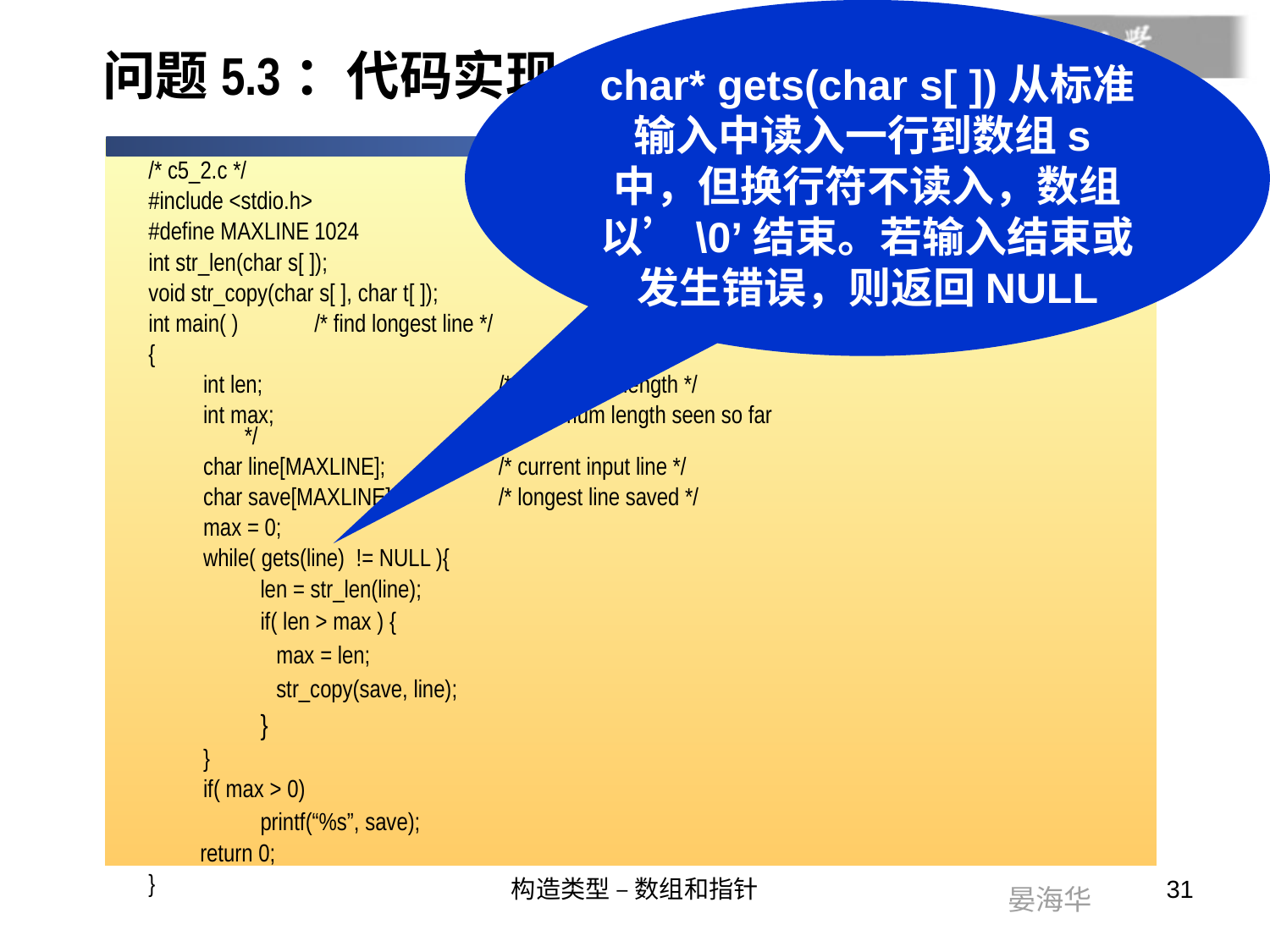

char* gets(char s[ ])从标准输入中读入一行到数组s中，但换行符不读入，数组以’\0’结束。若输入结束或发生错误，则返回NULL

# 问题5.3：代码实现（续）
/* c5_2.c */
#include <stdio.h>
#define MAXLINE	1024
int str_len(char s[ ]);
void str_copy(char s[ ], char t[ ]);
int main( )	/* find longest line */
{
int len;		/* current line length */
int max;		/* maximum length seen so far */
char line[MAXLINE];	/* current input line */
char save[MAXLINE];	/* longest line saved */
max = 0;
while( gets(line)  != NULL ){
          len = str_len(line);
if( len > max ) {
max = len;
str_copy(save, line);
}
}
if( max > 0)
printf(“%s”, save);
         return 0;
}

构造类型 – 数组和指针
31